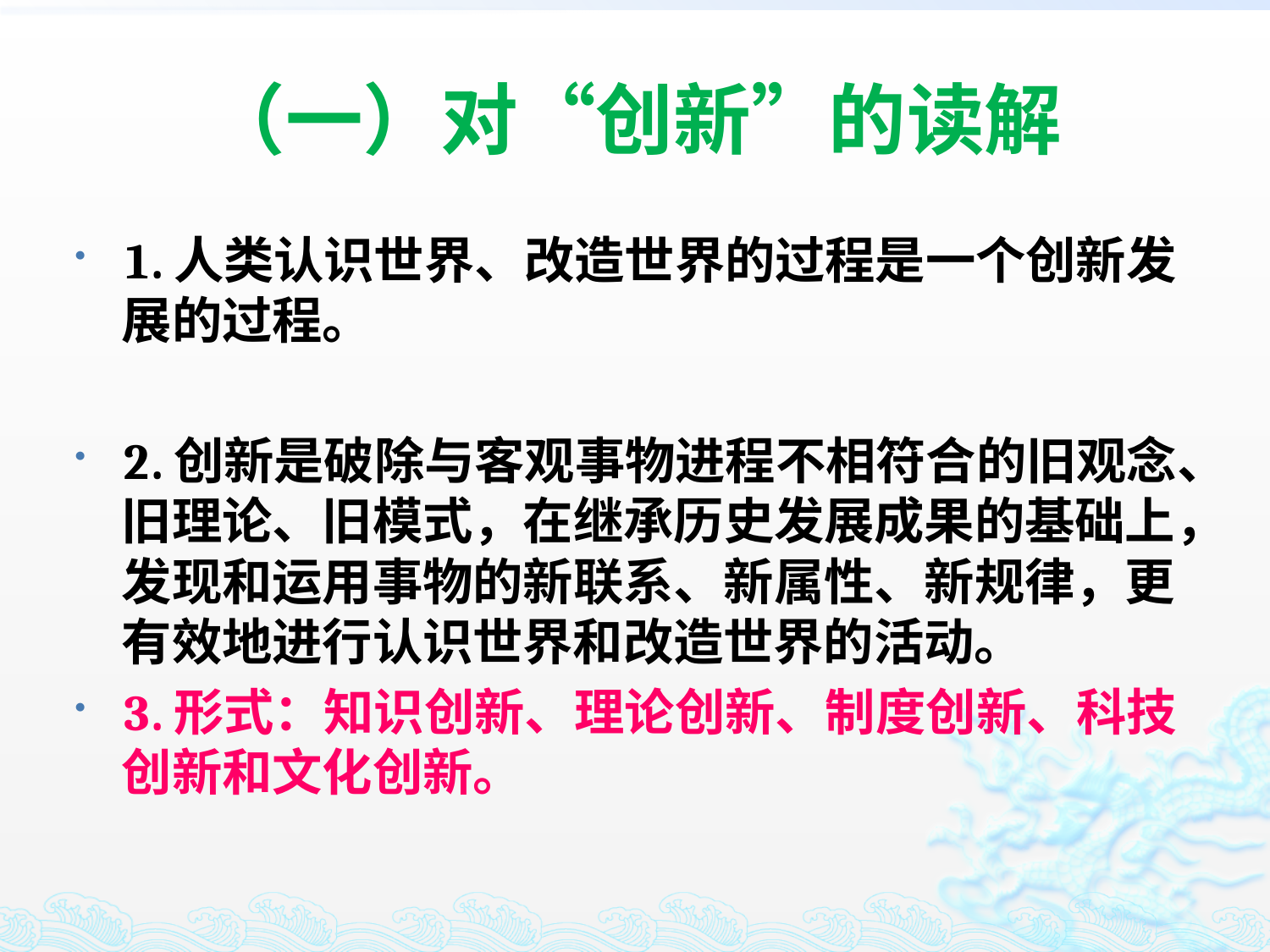

# （一）对“创新”的读解
1.人类认识世界、改造世界的过程是一个创新发展的过程。

2.创新是破除与客观事物进程不相符合的旧观念、旧理论、旧模式，在继承历史发展成果的基础上，发现和运用事物的新联系、新属性、新规律，更有效地进行认识世界和改造世界的活动。
3.形式：知识创新、理论创新、制度创新、科技创新和文化创新。